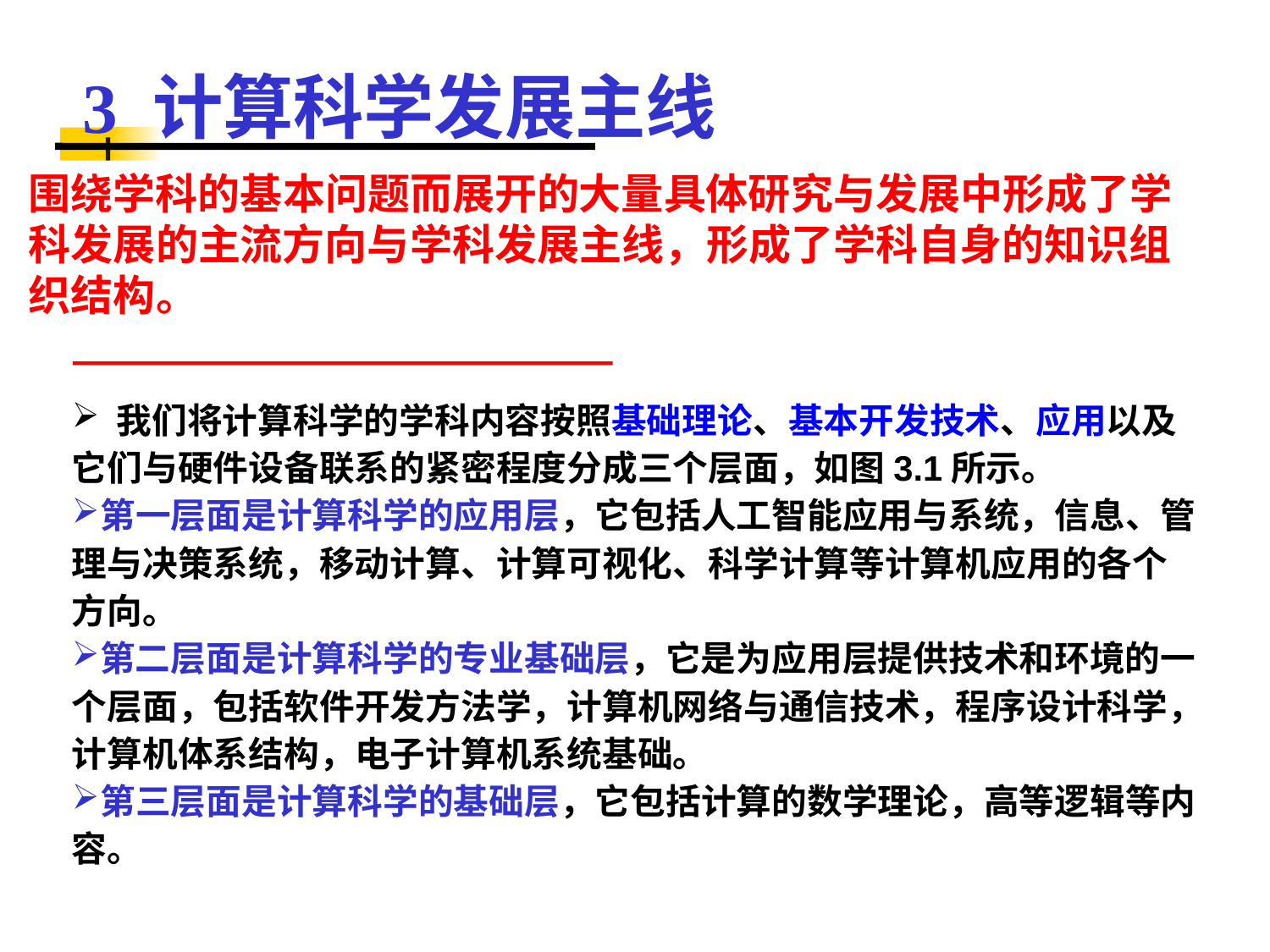

3 计算科学发展主线

围绕学科的基本问题而展开的大量具体研究与发展中形成了学科发展的主流方向与学科发展主线，形成了学科自身的知识组织结构。

 我们将计算科学的学科内容按照基础理论、基本开发技术、应用以及它们与硬件设备联系的紧密程度分成三个层面，如图3.1所示。
第一层面是计算科学的应用层，它包括人工智能应用与系统，信息、管理与决策系统，移动计算、计算可视化、科学计算等计算机应用的各个方向。
第二层面是计算科学的专业基础层，它是为应用层提供技术和环境的一个层面，包括软件开发方法学，计算机网络与通信技术，程序设计科学，计算机体系结构，电子计算机系统基础。
第三层面是计算科学的基础层，它包括计算的数学理论，高等逻辑等内容。